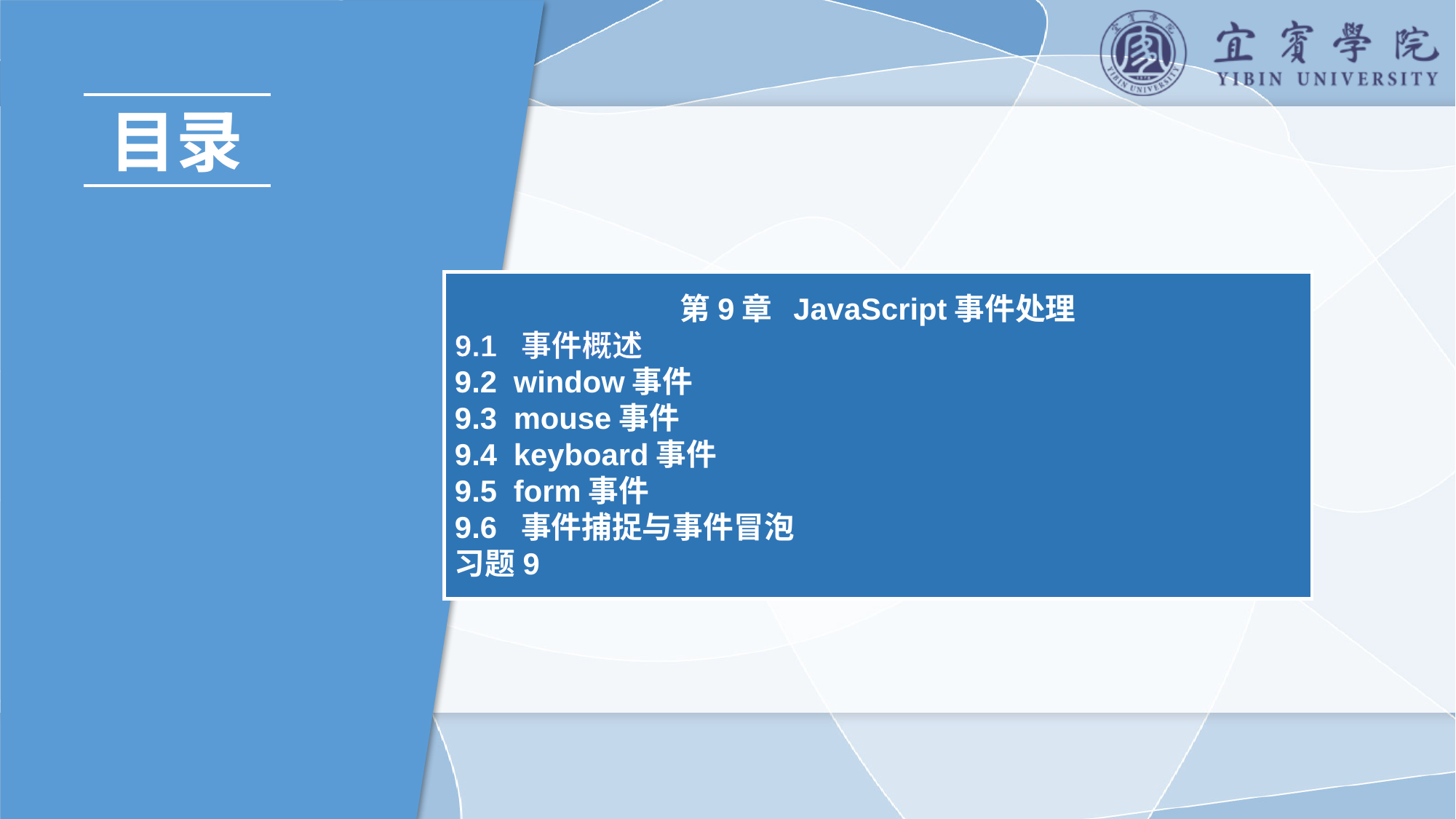

目录
第9章  JavaScript事件处理
9.1  事件概述
9.2  window事件
9.3  mouse事件
9.4  keyboard事件
9.5  form事件
9.6  事件捕捉与事件冒泡
习题9